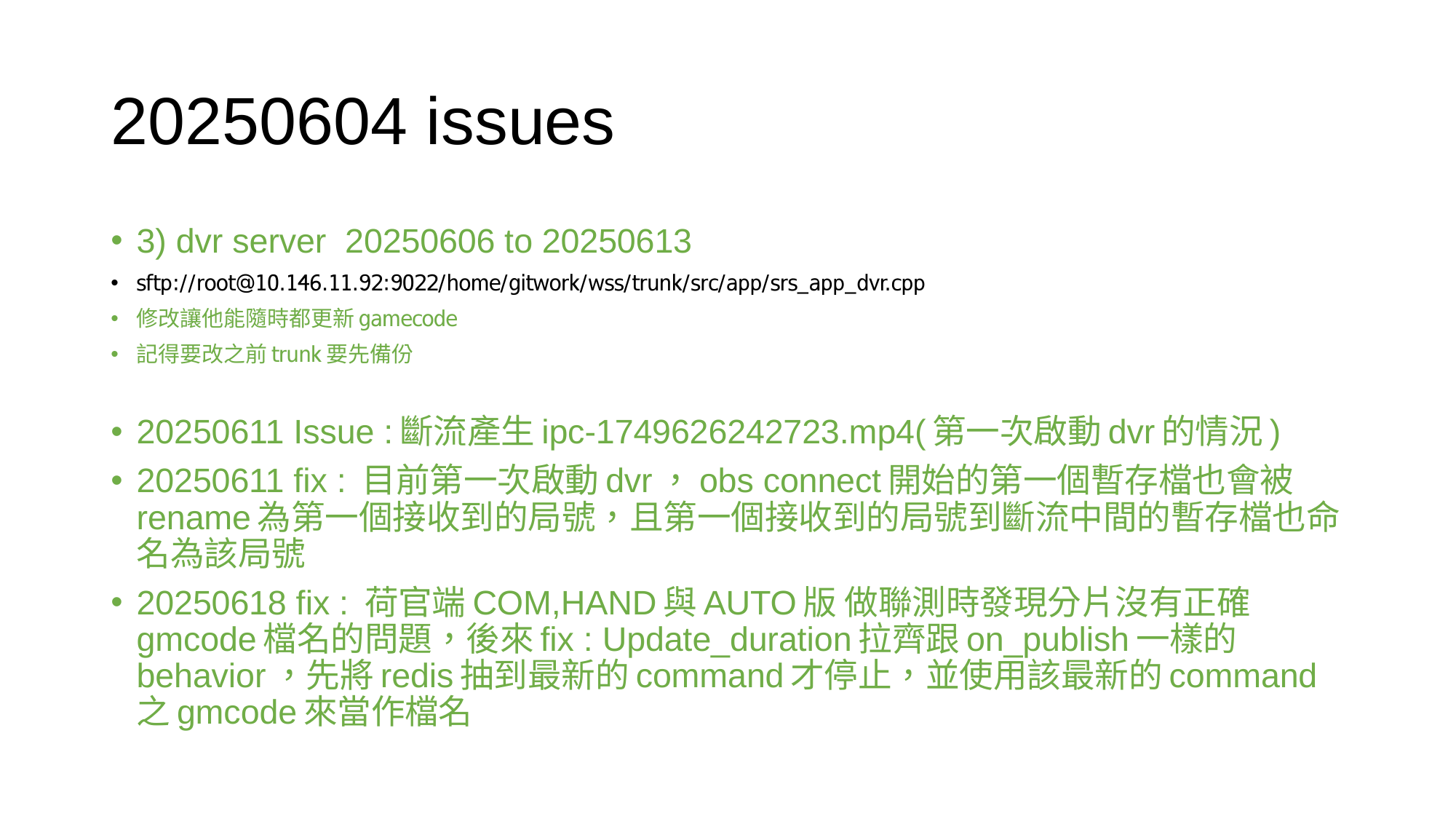

# 20250604 issues
3) dvr server  20250606 to 20250613
sftp://root@10.146.11.92:9022/home/gitwork/wss/trunk/src/app/srs_app_dvr.cpp
修改讓他能隨時都更新gamecode
記得要改之前trunk要先備份

20250611 Issue :斷流產生ipc-1749626242723.mp4(第一次啟動dvr的情況)
20250611 fix : 目前第一次啟動dvr，obs connect開始的第一個暫存檔也會被rename為第一個接收到的局號，且第一個接收到的局號到斷流中間的暫存檔也命名為該局號
20250618 fix : 荷官端COM,HAND與AUTO版 做聯測時發現分片沒有正確gmcode檔名的問題，後來fix : Update_duration拉齊跟on_publish一樣的behavior，先將redis抽到最新的command才停止，並使用該最新的command之gmcode來當作檔名